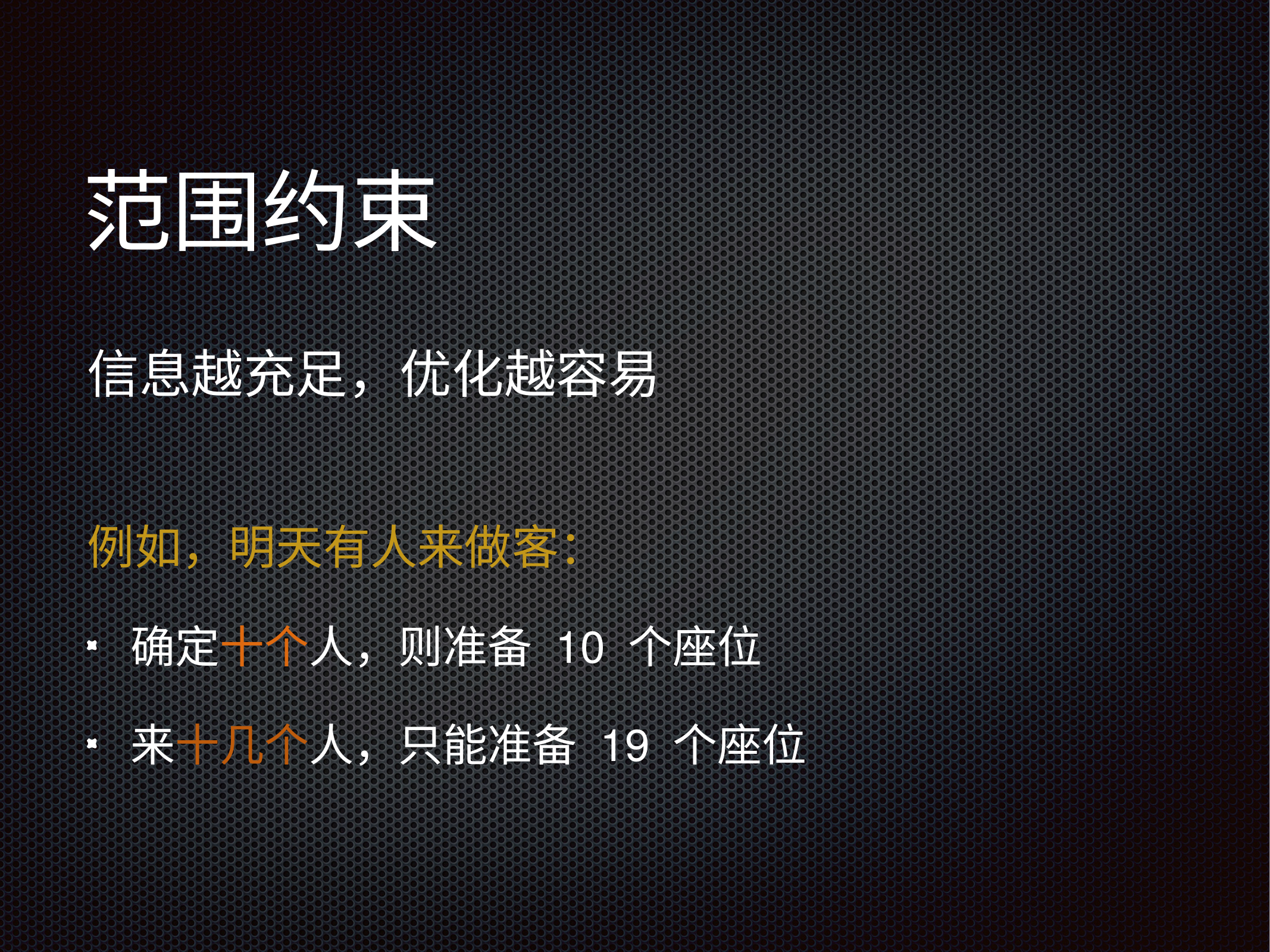

# 范围约束
信息越充足，优化越容易
例如，明天有人来做客：
确定十个人，则准备 10 个座位
来十几个人，只能准备 19 个座位